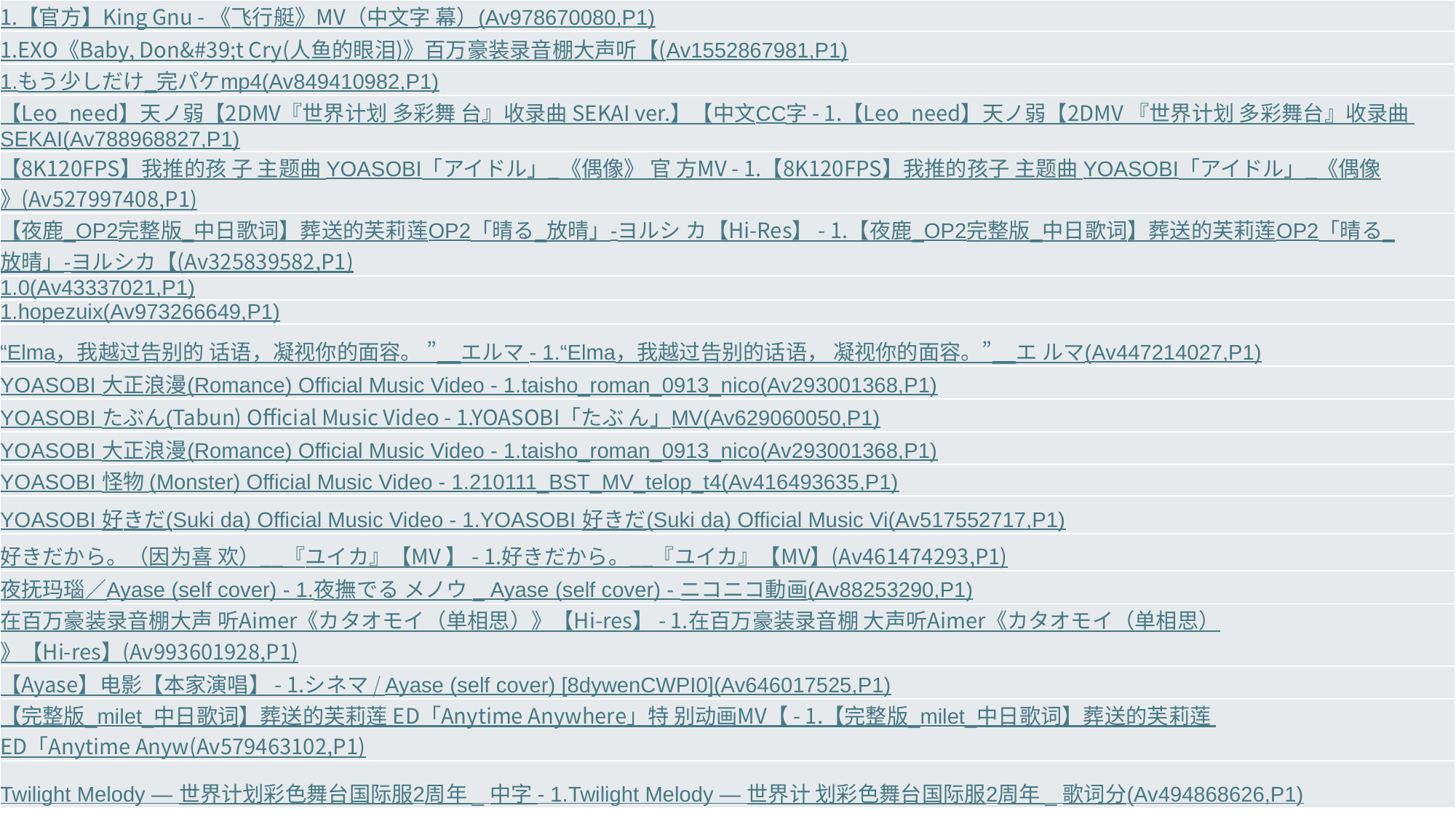

| 1.【官方】King Gnu - 《飞行艇》MV（中文字 幕）(Av978670080,P1) |
| --- |
| 1.EXO《Baby, Don&#39;t Cry(人鱼的眼泪)》百万豪装录音棚大声听【(Av1552867981,P1) |
| 1.もう少しだけ\_完パケmp4(Av849410982,P1) |
| 【Leo\_need】天ノ弱【2DMV『世界计划 多彩舞 台』收录曲 SEKAI ver.】【中文CC字 - 1.【Leo\_need】天ノ弱【2DMV 『世界计划 多彩舞台』收录曲 SEKAI(Av788968827,P1) |
| 【8K120FPS】我推的孩 子 主题曲 YOASOBI「アイドル」\_《偶像》 官 方MV - 1.【8K120FPS】我推的孩子 主题曲 YOASOBI「アイドル」\_《偶像》(Av527997408,P1) |
| 【夜鹿\_OP2完整版\_中日歌词】葬送的芙莉莲OP2「晴る\_放晴」-ヨルシ カ【Hi-Res】 - 1.【夜鹿\_OP2完整版\_中日歌词】葬送的芙莉莲OP2「晴る\_放晴」-ヨルシカ【(Av325839582,P1) |
| 1.0(Av43337021,P1) |
| 1.hopezuix(Av973266649,P1) |
| “Elma，我越过告别的 话语，凝视你的面容。 ”\_\_エルマ - 1.“Elma，我越过告别的话语， 凝视你的面容。”\_\_エ ルマ(Av447214027,P1) |
| YOASOBI 大正浪漫(Romance) Official Music Video - 1.taisho\_roman\_0913\_nico(Av293001368,P1) |
| YOASOBI たぶん(Tabun) Official Music Video - 1.YOASOBI「たぶ ん」MV(Av629060050,P1) |
| YOASOBI 大正浪漫(Romance) Official Music Video - 1.taisho\_roman\_0913\_nico(Av293001368,P1) |
| YOASOBI 怪物 (Monster) Official Music Video - 1.210111\_BST\_MV\_telop\_t4(Av416493635,P1) |
| YOASOBI 好きだ(Suki da) Official Music Video - 1.YOASOBI 好きだ(Suki da) Official Music Vi(Av517552717,P1) |
| 好きだから。（因为喜 欢）\_\_『ユイカ』【MV 】 - 1.好きだから。\_\_『ユイカ』【MV】(Av461474293,P1) |
| 夜抚玛瑙／Ayase (self cover) - 1.夜撫でる メノウ \_ Ayase (self cover) - ニコニコ動画(Av88253290,P1) |
| 在百万豪装录音棚大声 听Aimer《カタオモイ（单相思）》【Hi-res】 - 1.在百万豪装录音棚 大声听Aimer《カタオモイ（单相思）》【Hi-res】(Av993601928,P1) |
| 【Ayase】电影【本家演唱】 - 1.シネマ ⧸ Ayase (self cover) [8dywenCWPI0](Av646017525,P1) |
| 【完整版\_milet\_中日歌词】葬送的芙莉莲 ED「Anytime Anywhere」特 别动画MV【 - 1.【完整版\_milet\_中日歌词】葬送的芙莉莲 ED「Anytime Anyw(Av579463102,P1) |
| Twilight Melody — 世界计划彩色舞台国际服2周年 \_ 中字 - 1.Twilight Melody — 世界计 划彩色舞台国际服2周年 \_ 歌词分(Av494868626,P1) |
# MP3